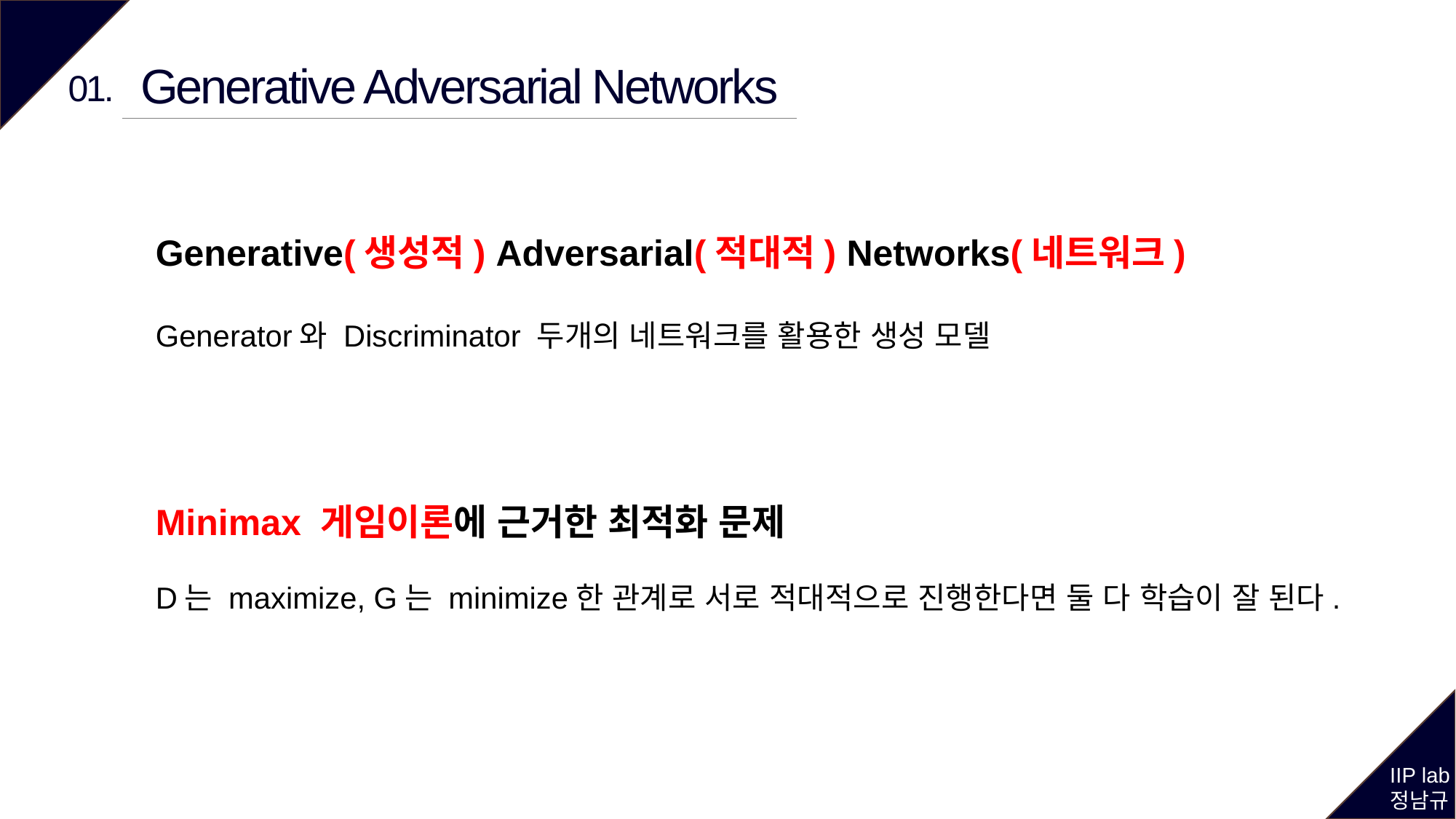

Generative Adversarial Networks
01.
Generative(생성적) Adversarial(적대적) Networks(네트워크)

Generator와 Discriminator 두개의 네트워크를 활용한 생성 모델

Minimax 게임이론에 근거한 최적화 문제

D는 maximize, G는 minimize한 관계로 서로 적대적으로 진행한다면 둘 다 학습이 잘 된다.

IIP lab
정남규